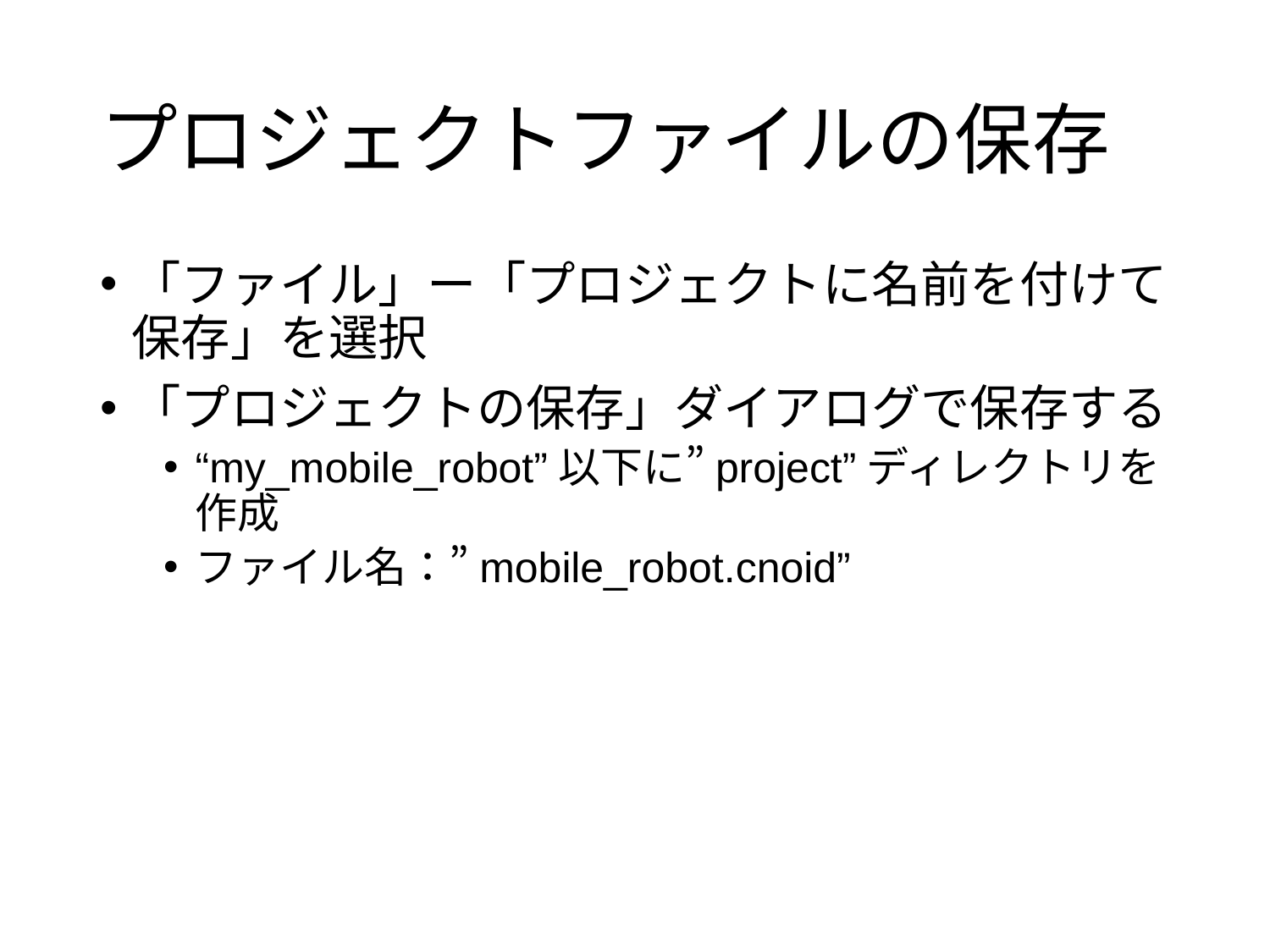

# プロジェクトファイルの保存
「ファイル」ー「プロジェクトに名前を付けて保存」を選択
「プロジェクトの保存」ダイアログで保存する
“my_mobile_robot”以下に”project”ディレクトリを作成
ファイル名：”mobile_robot.cnoid”